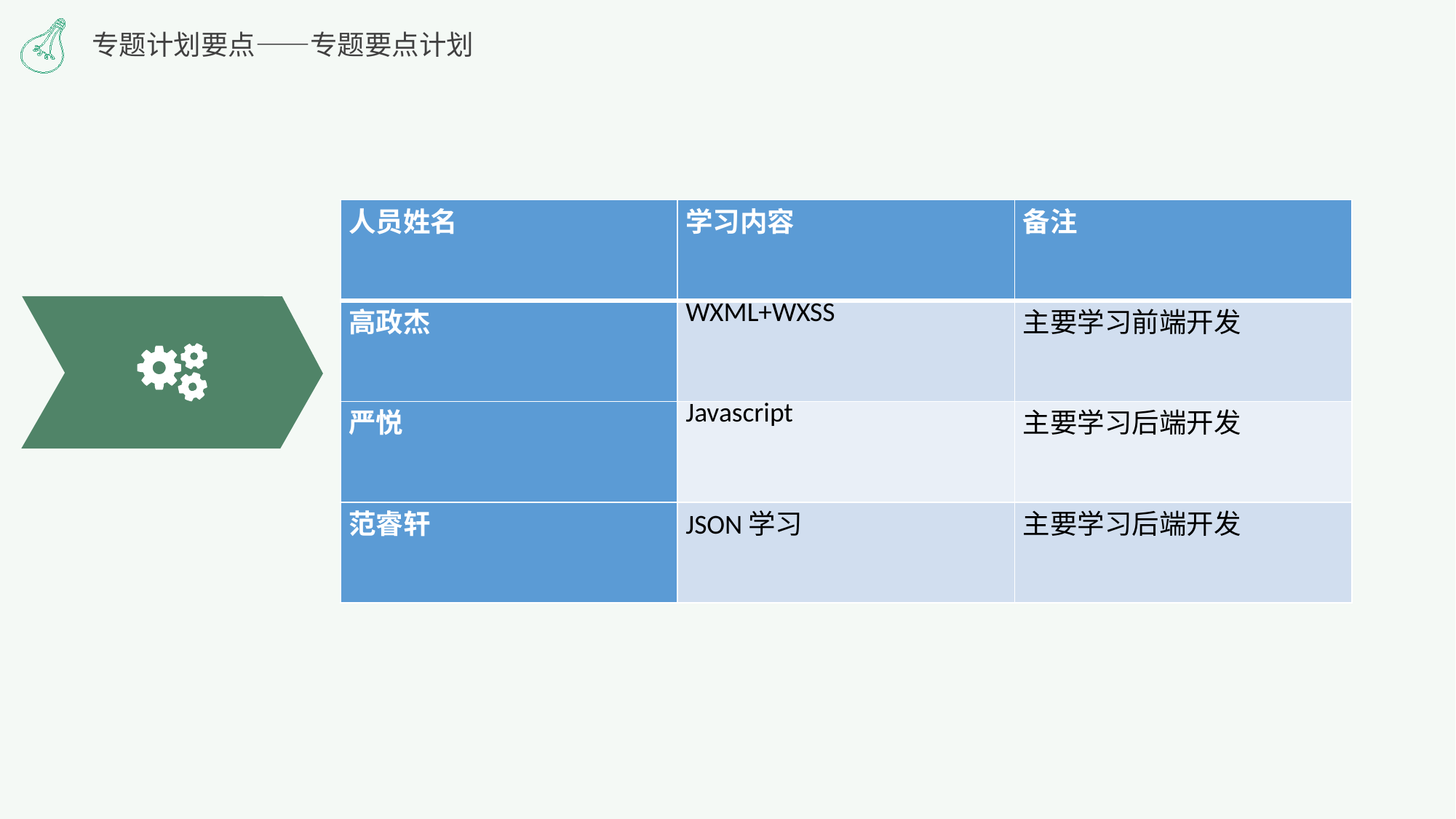

专题计划要点——专题要点计划
| 人员姓名 | 学习内容 | 备注 |
| --- | --- | --- |
| 高政杰 | WXML+WXSS | 主要学习前端开发 |
| 严悦 | Javascript | 主要学习后端开发 |
| 范睿轩 | JSON学习 | 主要学习后端开发 |